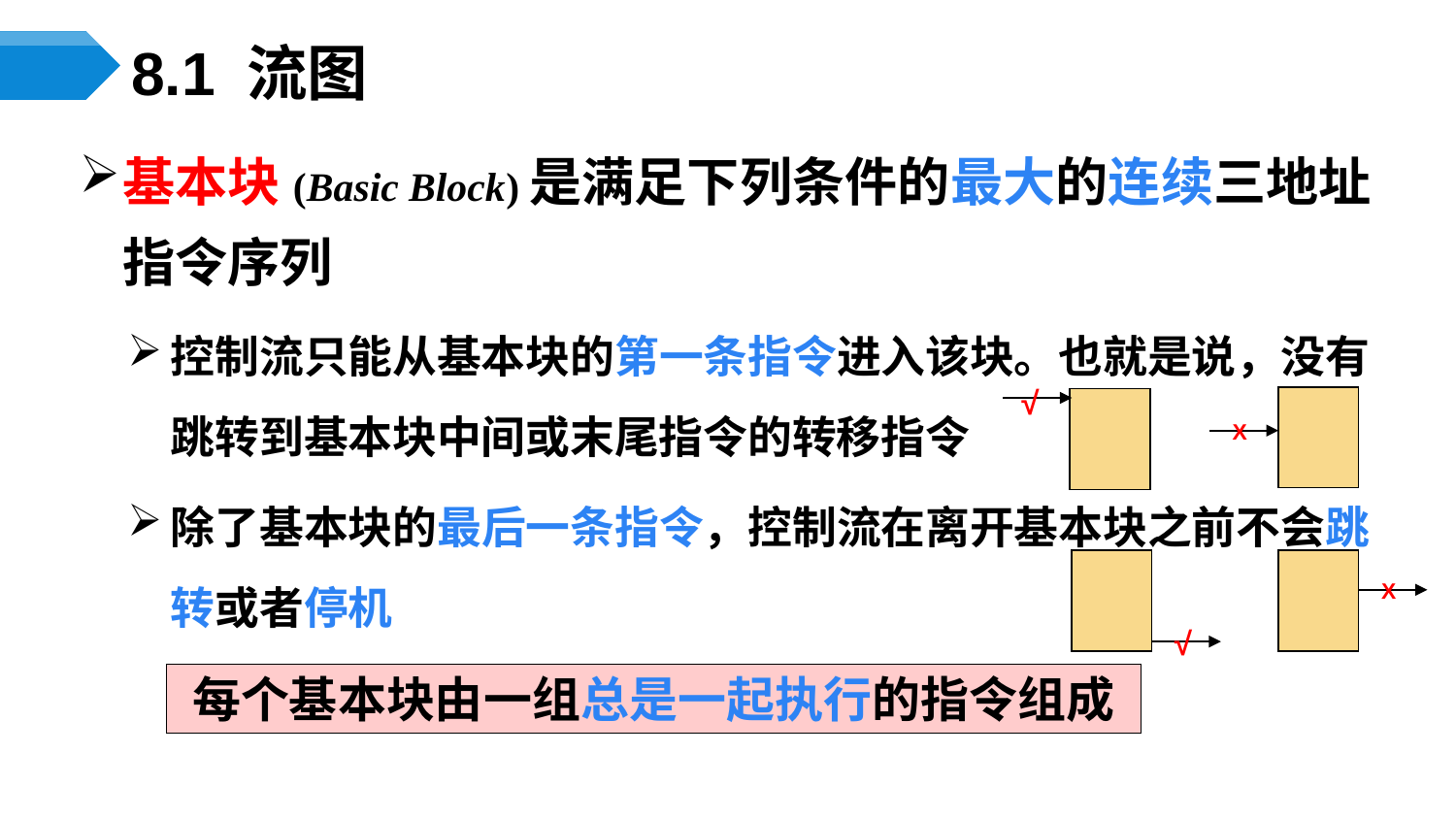

# 8.1 流图
基本块(Basic Block)是满足下列条件的最大的连续三地址指令序列
控制流只能从基本块的第一条指令进入该块。也就是说，没有跳转到基本块中间或末尾指令的转移指令
除了基本块的最后一条指令，控制流在离开基本块之前不会跳转或者停机
√

X

X
√
每个基本块由一组总是一起执行的指令组成